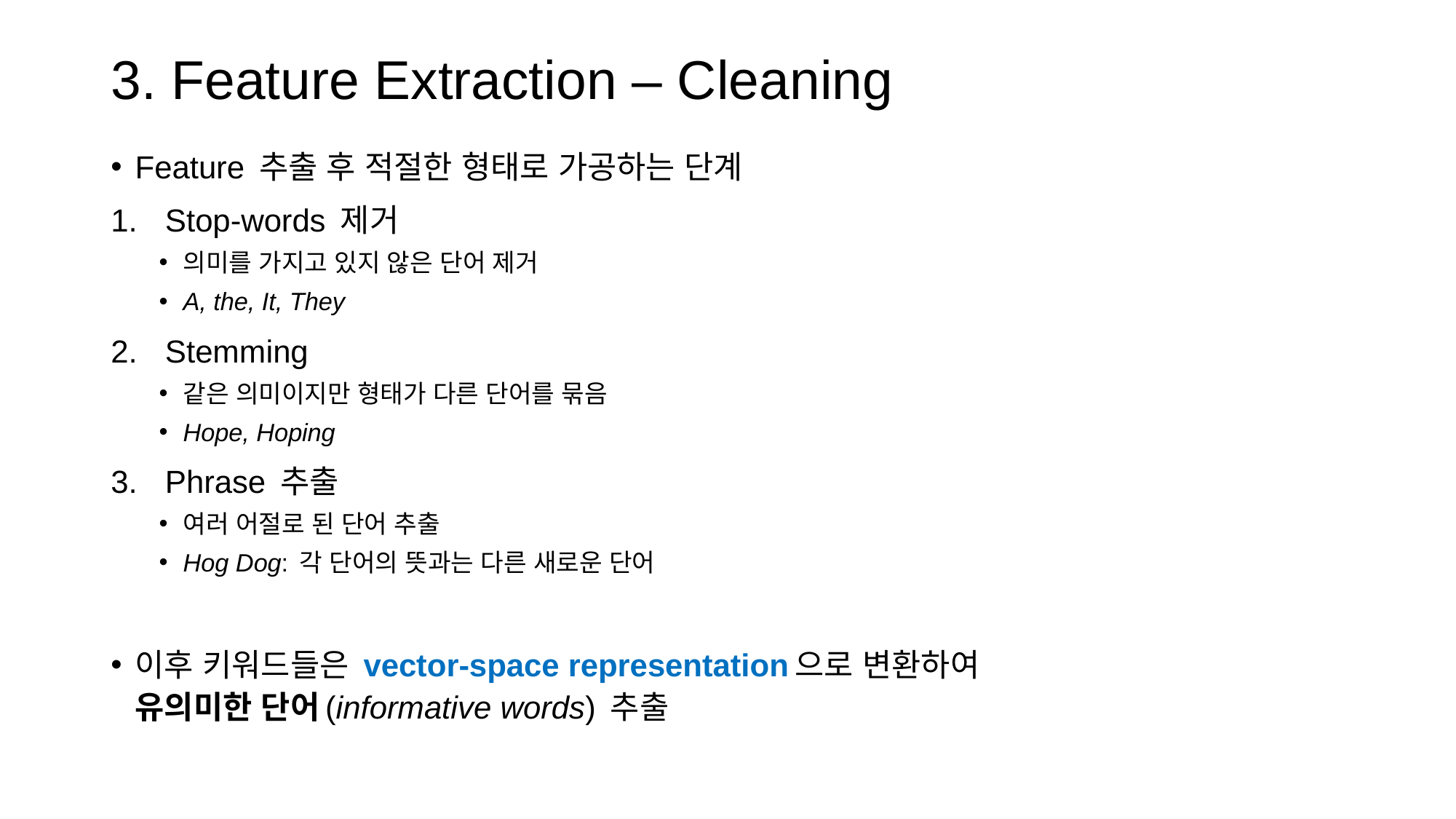

# 3. Feature Extraction – Cleaning
Feature 추출 후 적절한 형태로 가공하는 단계
Stop-words 제거
의미를 가지고 있지 않은 단어 제거
A, the, It, They
Stemming
같은 의미이지만 형태가 다른 단어를 묶음
Hope, Hoping
Phrase 추출
여러 어절로 된 단어 추출
Hog Dog: 각 단어의 뜻과는 다른 새로운 단어

이후 키워드들은 vector-space representation으로 변환하여
유의미한 단어(informative words) 추출